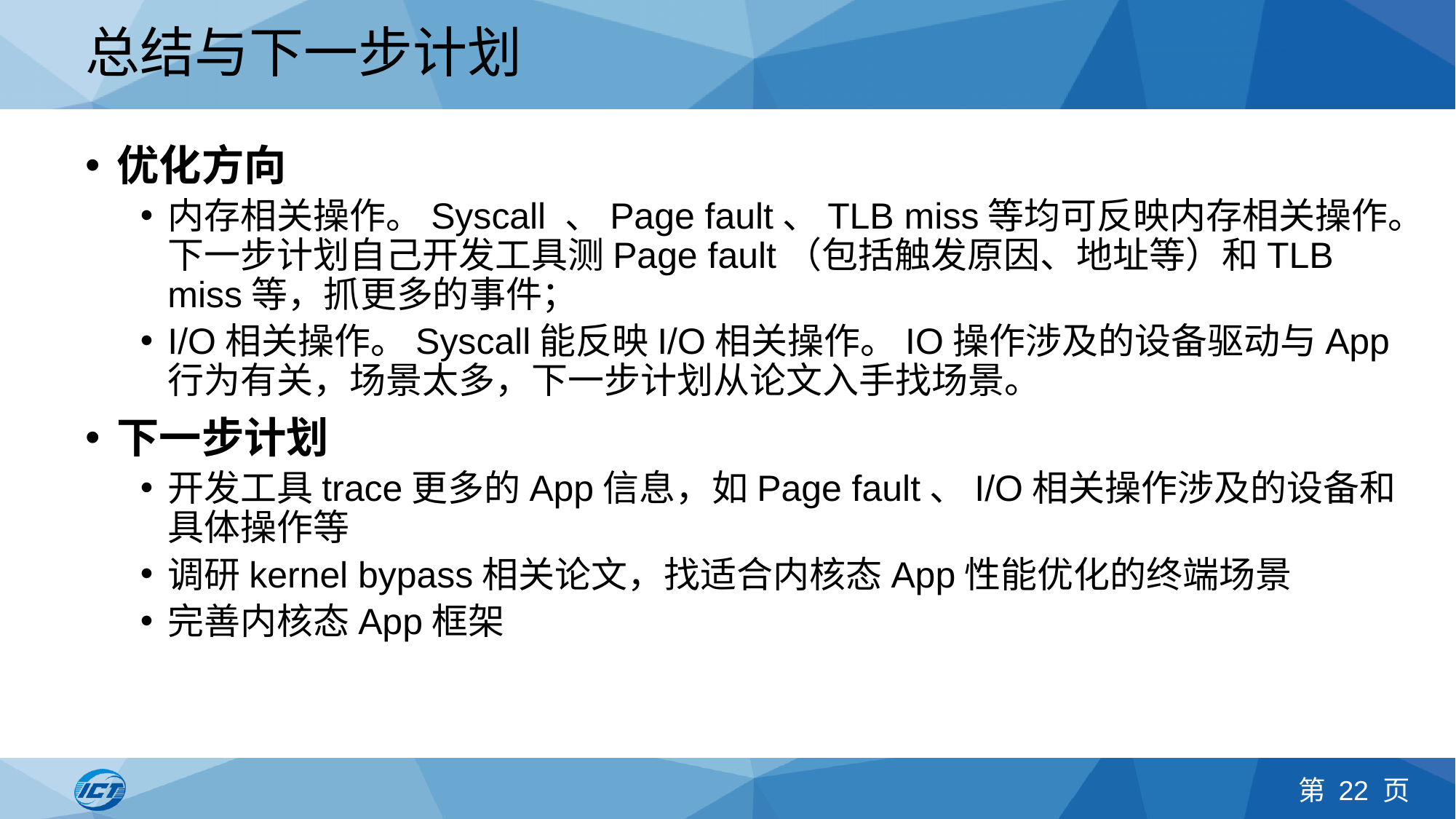

# 总结与下一步计划
优化方向
内存相关操作。Syscall 、Page fault、TLB miss等均可反映内存相关操作。下一步计划自己开发工具测Page fault（包括触发原因、地址等）和TLB miss等，抓更多的事件；
I/O相关操作。Syscall能反映I/O相关操作。IO操作涉及的设备驱动与App行为有关，场景太多，下一步计划从论文入手找场景。
下一步计划
开发工具trace更多的App信息，如Page fault、I/O相关操作涉及的设备和具体操作等
调研kernel bypass相关论文，找适合内核态App性能优化的终端场景
完善内核态App框架
第 22 页